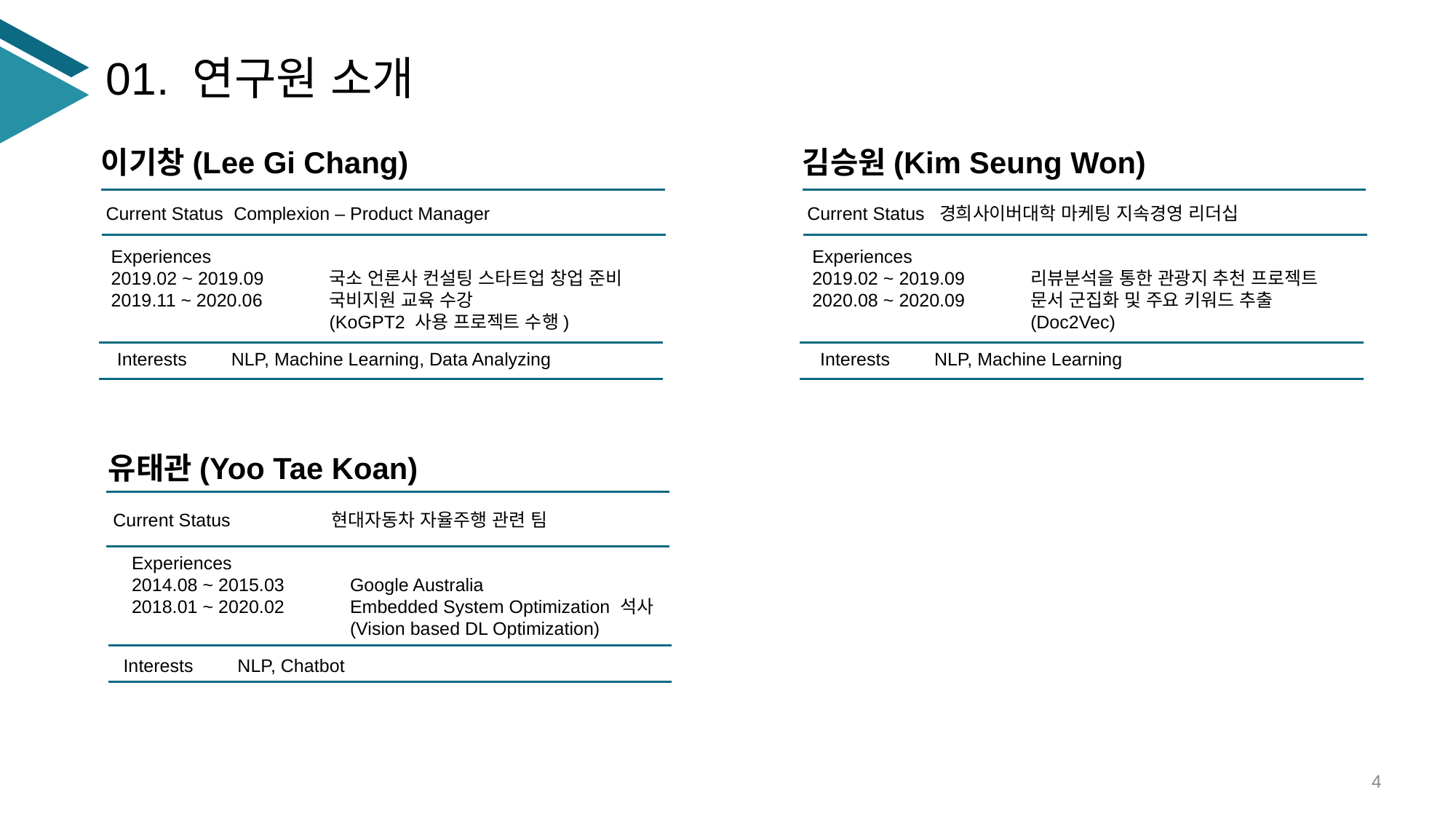

01. 연구원 소개

이기창(Lee Gi Chang)
김승원(Kim Seung Won)
Current Status  Complexion – Product Manager
Current Status  경희사이버대학 마케팅 지속경영 리더십
Experiences
2019.02 ~ 2019.09 	국소 언론사 컨설팅 스타트업 창업 준비
2019.11 ~ 2020.06 	국비지원 교육 수강
		(KoGPT2 사용 프로젝트 수행)

Experiences
2019.02 ~ 2019.09 	리뷰분석을 통한 관광지 추천 프로젝트
2020.08 ~ 2020.09 	문서 군집화 및 주요 키워드 추출
		(Doc2Vec)

Interests	 NLP, Machine Learning, Data Analyzing
Interests	 NLP, Machine Learning
유태관(Yoo Tae Koan)
Current Status	현대자동차 자율주행 관련 팀
Experiences
2014.08 ~ 2015.03 	Google Australia
2018.01 ~ 2020.02 	Embedded System Optimization 석사
		(Vision based DL Optimization)

Interests	 NLP, Chatbot
4